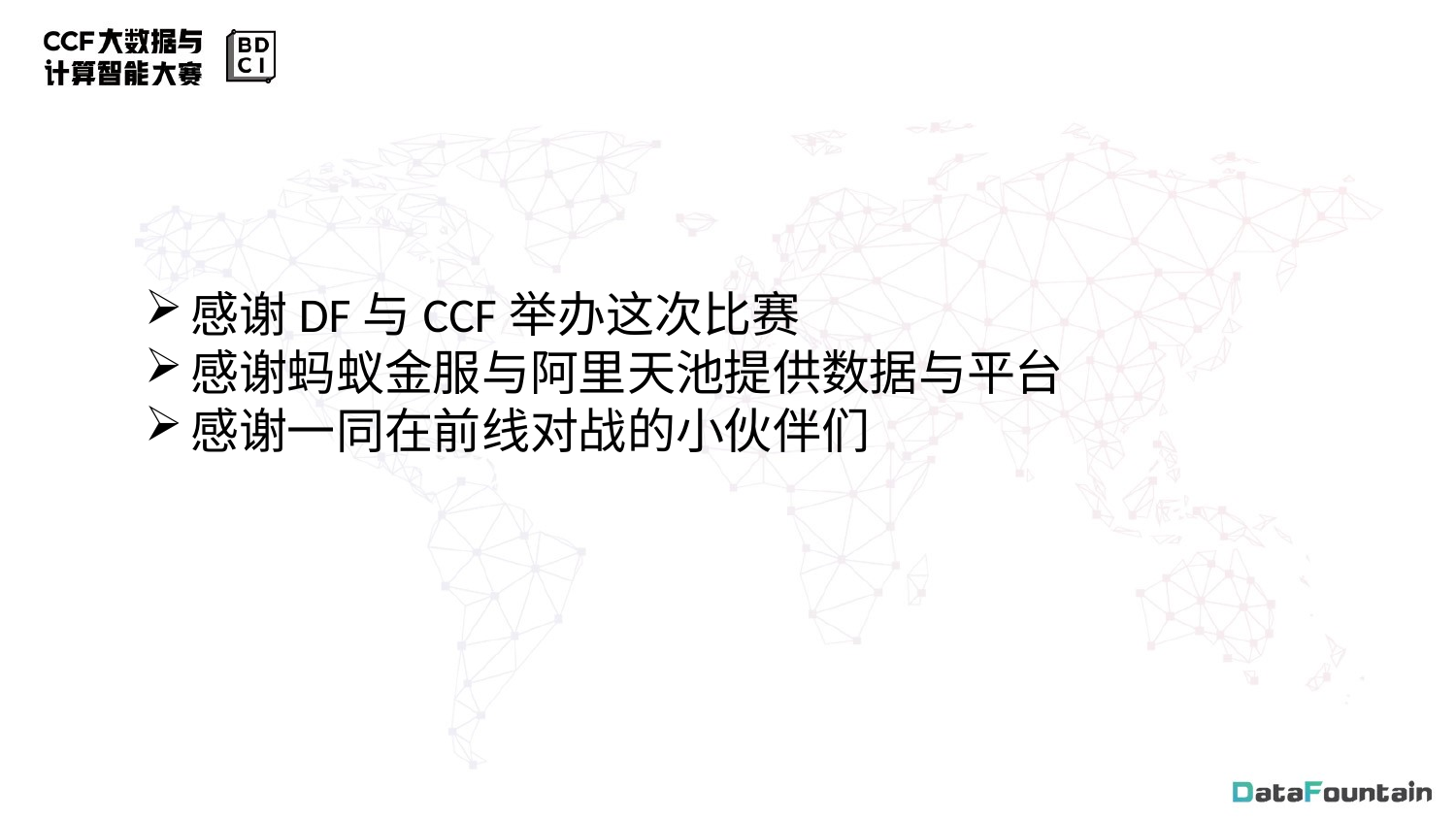

感谢DF与CCF举办这次比赛
感谢蚂蚁金服与阿里天池提供数据与平台
感谢一同在前线对战的小伙伴们